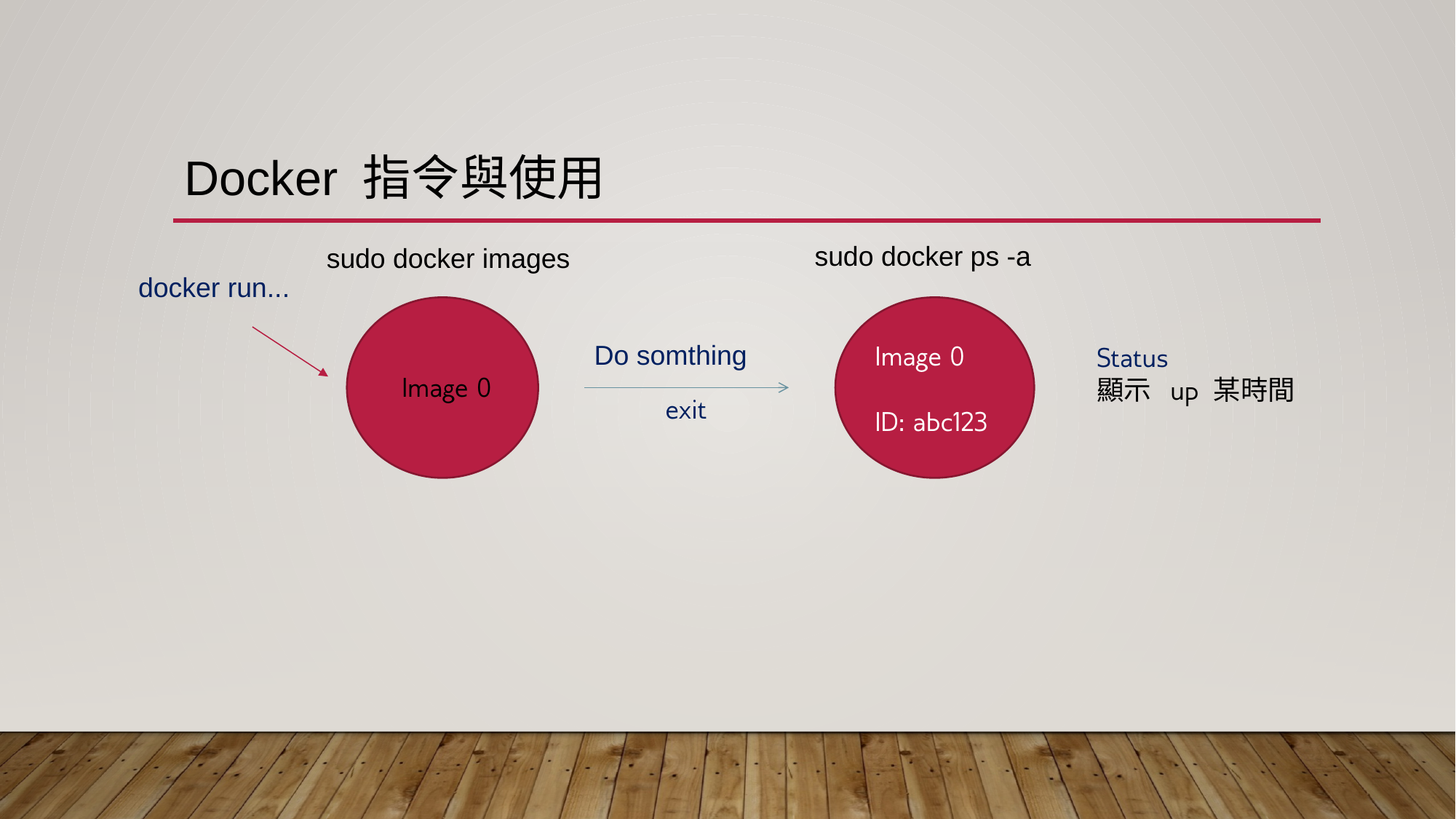

# Docker 指令與使用
sudo docker ps -a
sudo docker images
docker run...

Image 0

ID: abc123
Do somthing
Status
顯示  up 某時間

Image 0
exit